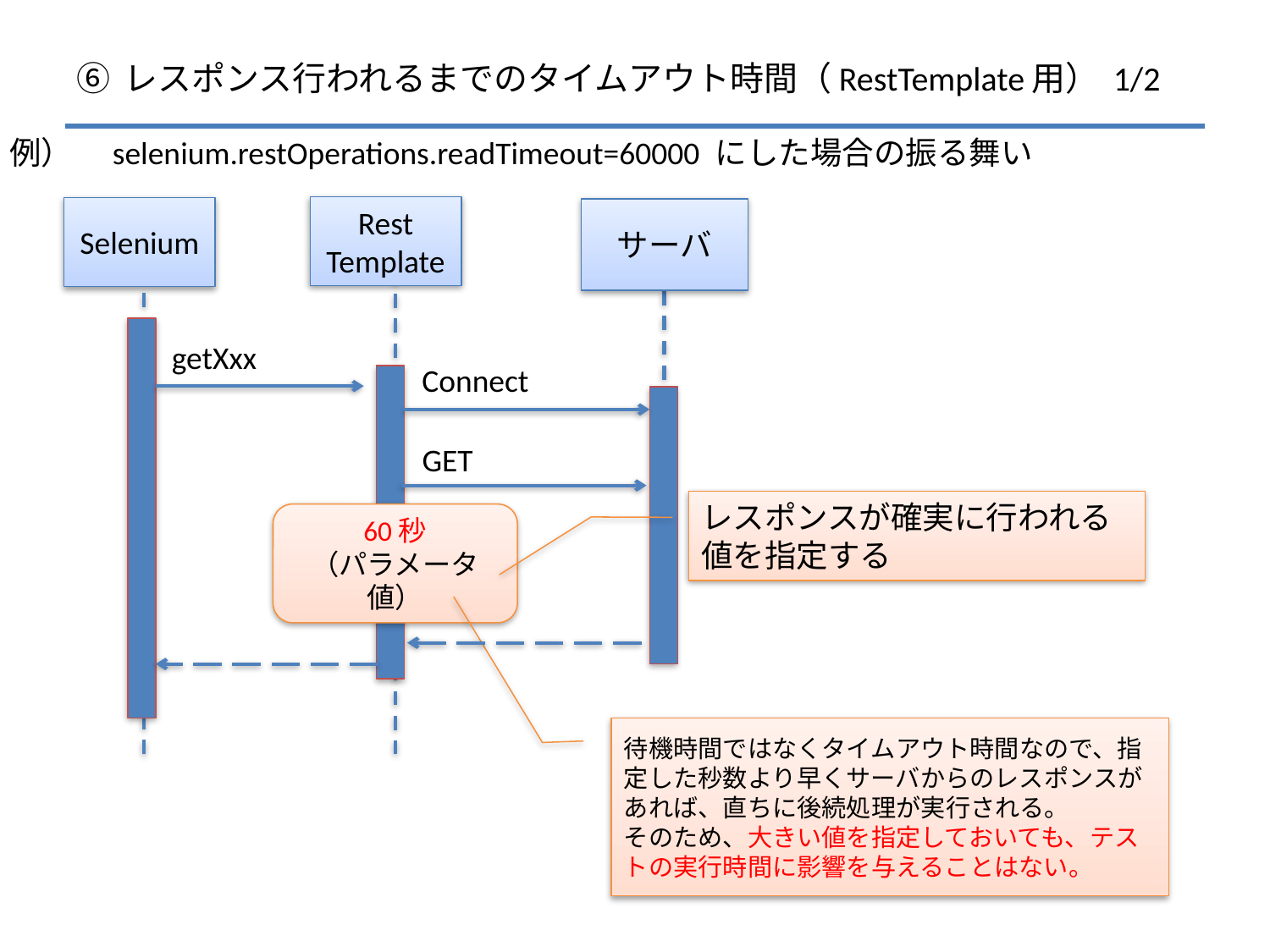

# ⑥ レスポンス行われるまでのタイムアウト時間（RestTemplate用） 1/2
例）　selenium.restOperations.readTimeout=60000 にした場合の振る舞い
Rest
Template
Selenium
サーバ

getXxx
Connect

GET
レスポンスが確実に行われる値を指定する
60秒
（パラメータ値）
待機時間ではなくタイムアウト時間なので、指定した秒数より早くサーバからのレスポンスがあれば、直ちに後続処理が実行される。
そのため、大きい値を指定しておいても、テストの実行時間に影響を与えることはない。